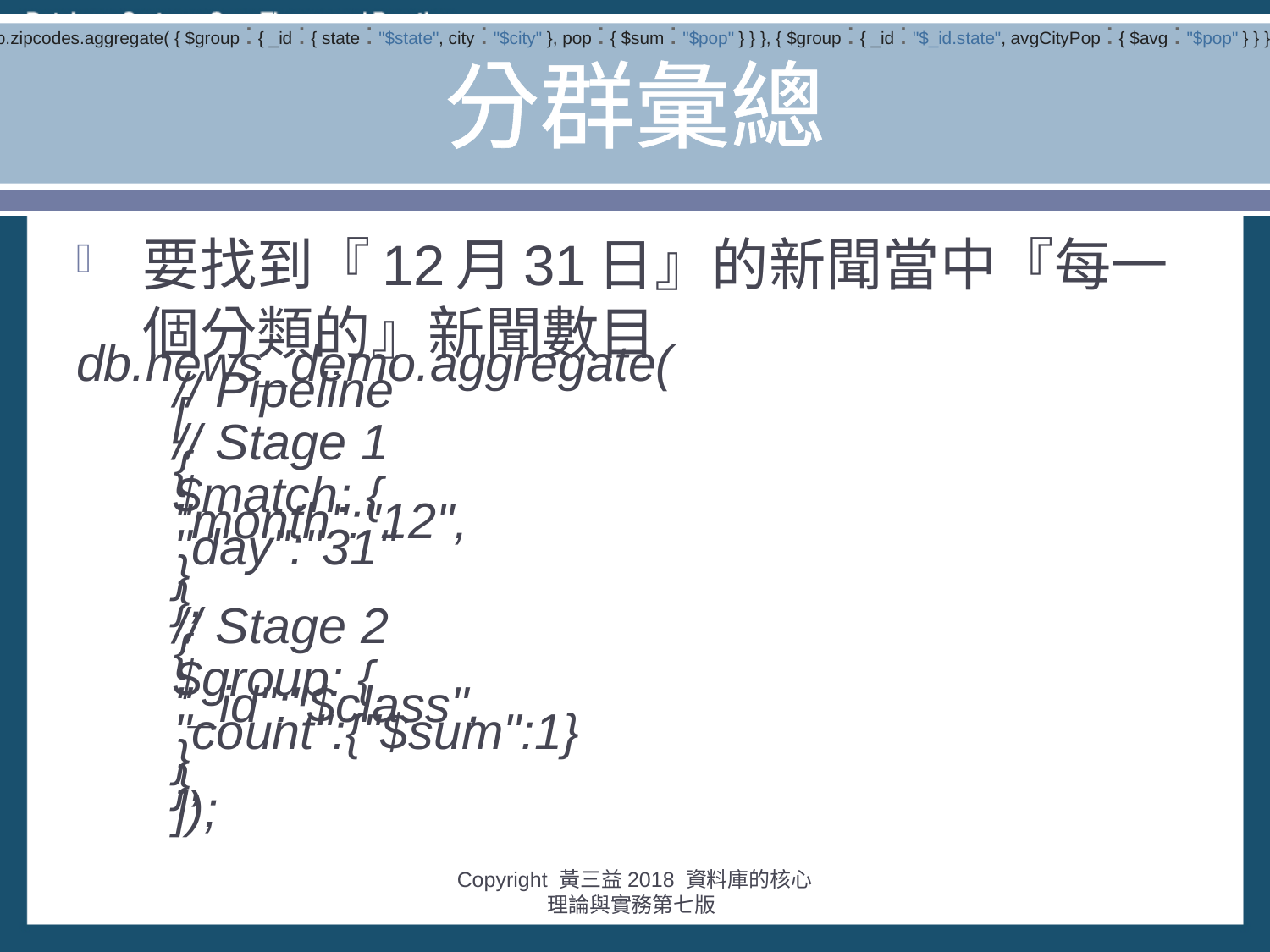

db.zipcodes.aggregate( { $group : { _id : { state : "$state", city : "$city" }, pop : { $sum : "$pop" } } }, { $group : { _id : "$_id.state", avgCityPop : { $avg : "$pop" } } } )
# 分群彙總
要找到『12月31日』的新聞當中『每一個分類的』新聞數目
db.news_demo.aggregate(
	// Pipeline
	[
		// Stage 1
		{
			$match: {
				"month":"12",
				"day":"31"
			}
		},
		// Stage 2
		{
			$group: {
				"_id":"$class",
				"count":{"$sum":1}
			}
		},
	]);
Copyright 黃三益2018 資料庫的核心理論與實務第七版